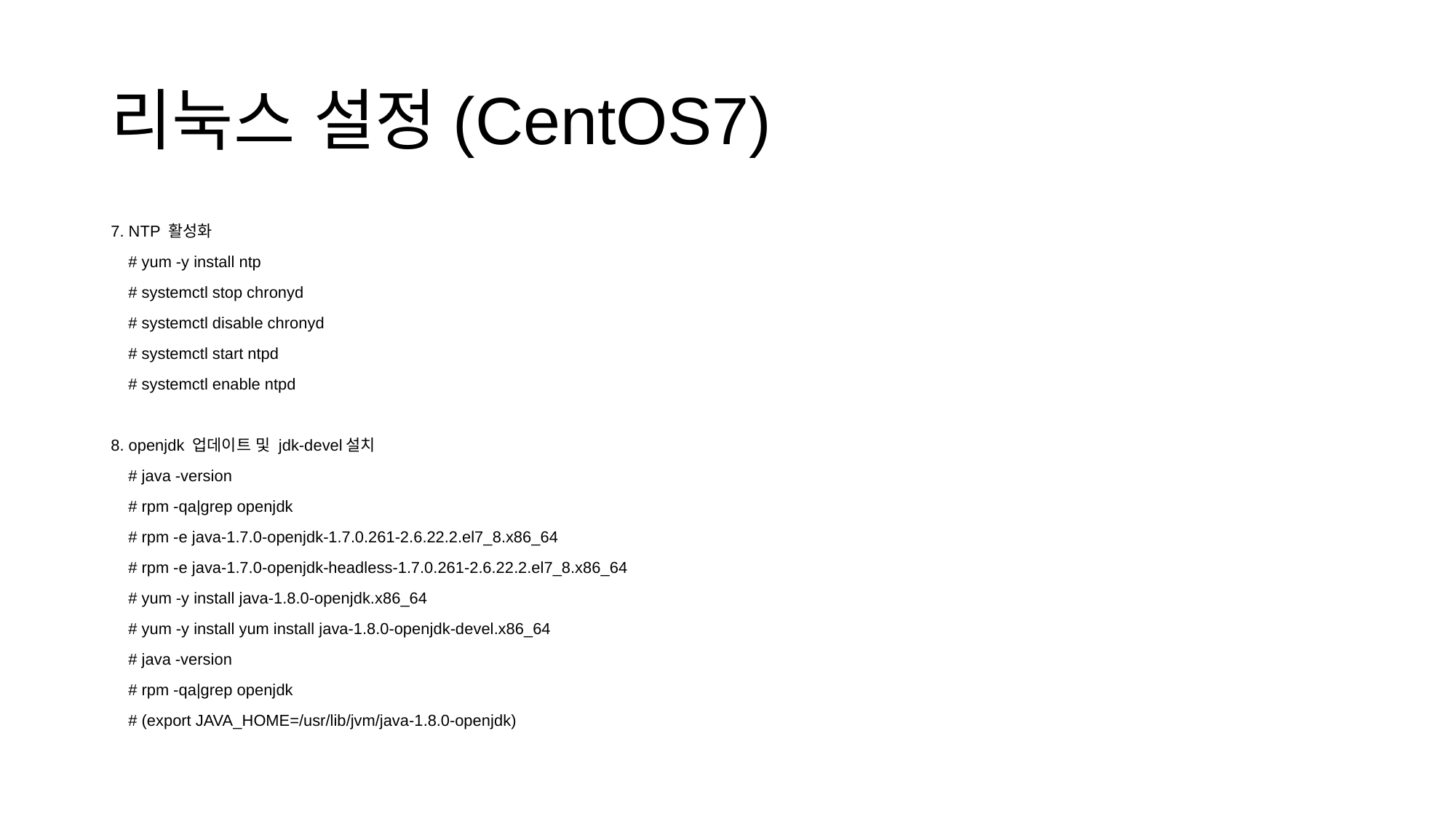

# 리눅스 설정(CentOS7)
7. NTP 활성화
    # yum -y install ntp
    # systemctl stop chronyd
    # systemctl disable chronyd
    # systemctl start ntpd
    # systemctl enable ntpd

8. openjdk 업데이트 및 jdk-devel설치
    # java -version
    # rpm -qa|grep openjdk
    # rpm -e java-1.7.0-openjdk-1.7.0.261-2.6.22.2.el7_8.x86_64
    # rpm -e java-1.7.0-openjdk-headless-1.7.0.261-2.6.22.2.el7_8.x86_64
    # yum -y install java-1.8.0-openjdk.x86_64
    # yum -y install yum install java-1.8.0-openjdk-devel.x86_64
    # java -version
    # rpm -qa|grep openjdk
    # (export JAVA_HOME=/usr/lib/jvm/java-1.8.0-openjdk)